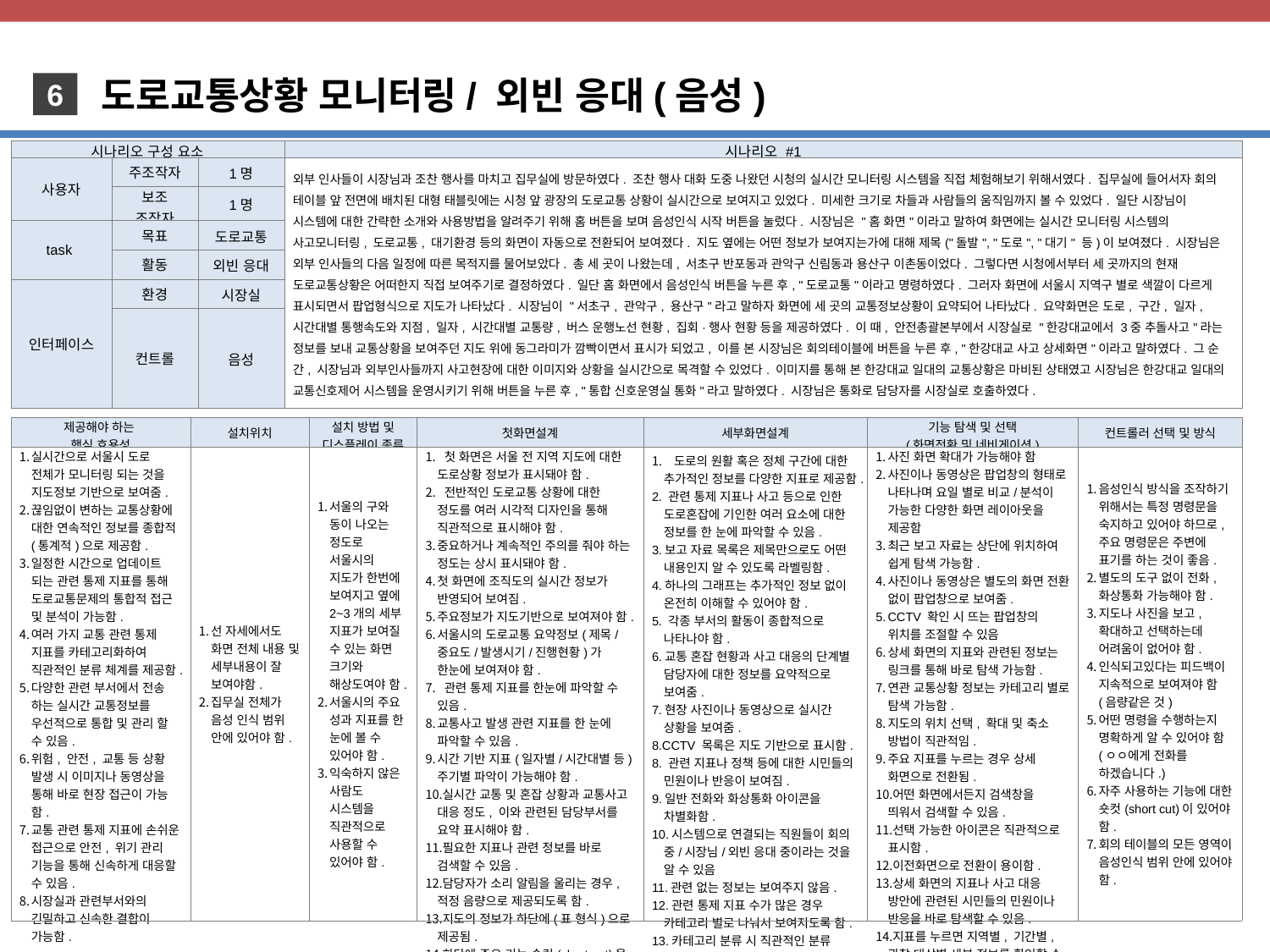

도로교통상황 모니터링/ 외빈 응대(음성)
6
| 시나리오 구성 요소 |  |  | 시나리오 #1 |
| --- | --- | --- | --- |
| 사용자 | 주조작자 | 1명 | 외부 인사들이 시장님과 조찬 행사를 마치고 집무실에 방문하였다. 조찬 행사 대화 도중 나왔던 시청의 실시간 모니터링 시스템을 직접 체험해보기 위해서였다. 집무실에 들어서자 회의 테이블 앞 전면에 배치된 대형 태블릿에는 시청 앞 광장의 도로교통 상황이 실시간으로 보여지고 있었다. 미세한 크기로 차들과 사람들의 움직임까지 볼 수 있었다. 일단 시장님이 시스템에 대한 간략한 소개와 사용방법을 알려주기 위해 홈 버튼을 보며 음성인식 시작 버튼을 눌렀다. 시장님은 "홈 화면"이라고 말하여 화면에는 실시간 모니터링 시스템의 사고모니터링, 도로교통, 대기환경 등의 화면이 자동으로 전환되어 보여졌다. 지도 옆에는 어떤 정보가 보여지는가에 대해 제목("돌발", "도로", "대기" 등)이 보여졌다. 시장님은 외부 인사들의 다음 일정에 따른 목적지를 물어보았다. 총 세 곳이 나왔는데, 서초구 반포동과 관악구 신림동과 용산구 이촌동이었다. 그렇다면 시청에서부터 세 곳까지의 현재 도로교통상황은 어떠한지 직접 보여주기로 결정하였다. 일단 홈 화면에서 음성인식 버튼을 누른 후, "도로교통"이라고 명령하였다. 그러자 화면에 서울시 지역구 별로 색깔이 다르게 표시되면서 팝업형식으로 지도가 나타났다. 시장님이 "서초구, 관악구, 용산구"라고 말하자 화면에 세 곳의 교통정보상황이 요약되어 나타났다. 요약화면은 도로, 구간, 일자, 시간대별 통행속도와 지점, 일자, 시간대별 교통량, 버스 운행노선 현황, 집회·행사 현황 등을 제공하였다. 이 때, 안전총괄본부에서 시장실로 "한강대교에서 3중 추돌사고"라는 정보를 보내 교통상황을 보여주던 지도 위에 동그라미가 깜빡이면서 표시가 되었고, 이를 본 시장님은 회의테이블에 버튼을 누른 후, "한강대교 사고 상세화면"이라고 말하였다. 그 순간, 시장님과 외부인사들까지 사고현장에 대한 이미지와 상황을 실시간으로 목격할 수 있었다. 이미지를 통해 본 한강대교 일대의 교통상황은 마비된 상태였고 시장님은 한강대교 일대의 교통신호제어 시스템을 운영시키기 위해 버튼을 누른 후, "통합 신호운영실 통화"라고 말하였다. 시장님은 통화로 담당자를 시장실로 호출하였다. |
|  | 보조 조작자 | 1명 |  |
| task | 목표 | 도로교통 |  |
|  | 활동 | 외빈 응대 |  |
| 인터페이스 | 환경 | 시장실 |  |
|  | 컨트롤 | 음성 |  |
| 제공해야 하는 핵심 효용성 | 설치위치 | 설치 방법 및 디스플레이 종류 | 첫화면설계 | 세부화면설계 | 기능 탐색 및 선택 (화면전환 및 네비게이션) | 컨트롤러 선택 및 방식 |
| --- | --- | --- | --- | --- | --- | --- |
| 실시간으로 서울시 도로 전체가 모니터링 되는 것을 지도정보 기반으로 보여줌. 끊임없이 변하는 교통상황에 대한 연속적인 정보를 종합적(통계적)으로 제공함. 일정한 시간으로 업데이트 되는 관련 통제 지표를 통해 도로교통문제의 통합적 접근 및 분석이 가능함. 여러 가지 교통 관련 통제 지표를 카테고리화하여 직관적인 분류 체계를 제공함. 다양한 관련 부서에서 전송 하는 실시간 교통정보를 우선적으로 통합 및 관리 할 수 있음. 위험, 안전, 교통 등 상황 발생 시 이미지나 동영상을 통해 바로 현장 접근이 가능함. 교통 관련 통제 지표에 손쉬운 접근으로 안전, 위기 관리 기능을 통해 신속하게 대응할 수 있음. 시장실과 관련부서와의 긴밀하고 신속한 결합이 가능함. | 선 자세에서도 화면 전체 내용 및 세부내용이 잘 보여야함. 집무실 전체가 음성 인식 범위 안에 있어야 함. | 서울의 구와 동이 나오는 정도로 서울시의 지도가 한번에 보여지고 옆에 2~3개의 세부 지표가 보여질 수 있는 화면 크기와 해상도여야 함. 서울시의 주요 성과 지표를 한 눈에 볼 수 있어야 함. 익숙하지 않은 사람도 시스템을 직관적으로 사용할 수 있어야 함. | 첫 화면은 서울 전 지역 지도에 대한 도로상황 정보가 표시돼야 함. 전반적인 도로교통 상황에 대한 정도를 여러 시각적 디자인을 통해 직관적으로 표시해야 함. 중요하거나 계속적인 주의를 줘야 하는 정도는 상시 표시돼야 함. 첫 화면에 조직도의 실시간 정보가 반영되어 보여짐. 주요정보가 지도기반으로 보여져야 함. 서울시의 도로교통 요약정보(제목/중요도/발생시기/진행현황)가 한눈에 보여져야 함. 관련 통제 지표를 한눈에 파악할 수 있음. 교통사고 발생 관련 지표를 한 눈에 파악할 수 있음. 시간 기반 지표(일자별/시간대별 등) 주기별 파악이 가능해야 함. 실시간 교통 및 혼잡 상황과 교통사고 대응 정도, 이와 관련된 담당부서를 요약 표시해야 함. 필요한 지표나 관련 정보를 바로 검색할 수 있음. 담당자가 소리 알림을 울리는 경우, 적정 음량으로 제공되도록 함. 지도의 정보가 하단에(표 형식)으로 제공됨. 하단에 주요 기능 숏컷(short-cut)을 제시함. 여론 정보가 제공되는 경우에는 워드 클라우드 형식으로 요약하여 보여줌. | 도로의 원활 혹은 정체 구간에 대한 추가적인 정보를 다양한 지표로 제공함. 2. 관련 통제 지표나 사고 등으로 인한 도로혼잡에 기인한 여러 요소에 대한 정보를 한 눈에 파악할 수 있음. 3.보고 자료 목록은 제목만으로도 어떤 내용인지 알 수 있도록 라벨링함. 4.하나의 그래프는 추가적인 정보 없이 온전히 이해할 수 있어야 함. 5. 각종 부서의 활동이 종합적으로 나타나야 함. 6.교통 혼잡 현황과 사고 대응의 단계별 담당자에 대한 정보를 요약적으로 보여줌. 7.현장 사진이나 동영상으로 실시간 상황을 보여줌. 8.CCTV 목록은 지도 기반으로 표시함. 8. 관련 지표나 정책 등에 대한 시민들의 민원이나 반응이 보여짐. 9.일반 전화와 화상통화 아이콘을 차별화함. 10.시스템으로 연결되는 직원들이 회의 중/시장님/외빈 응대 중이라는 것을 알 수 있음 11.관련 없는 정보는 보여주지 않음. 12.관련 통제 지표 수가 많은 경우 카테고리 별로 나눠서 보여지도록 함. 13.카테고리 분류 시 직관적인 분류 체계를 사용함. | 사진 화면 확대가 가능해야 함 사진이나 동영상은 팝업창의 형태로 나타나며 요일 별로 비교/분석이 가능한 다양한 화면 레이아웃을 제공함 최근 보고 자료는 상단에 위치하여 쉽게 탐색 가능함. 사진이나 동영상은 별도의 화면 전환 없이 팝업창으로 보여줌. CCTV 확인 시 뜨는 팝업창의 위치를 조절할 수 있음 상세 화면의 지표와 관련된 정보는 링크를 통해 바로 탐색 가능함. 연관 교통상황 정보는 카테고리 별로 탐색 가능함. 지도의 위치 선택, 확대 및 축소 방법이 직관적임. 주요 지표를 누르는 경우 상세 화면으로 전환됨. 어떤 화면에서든지 검색창을 띄워서 검색할 수 있음. 선택 가능한 아이콘은 직관적으로 표시함. 이전화면으로 전환이 용이함. 상세 화면의 지표나 사고 대응 방안에 관련된 시민들의 민원이나 반응을 바로 탐색할 수 있음. 지표를 누르면 지역별, 기간별, 관찰 대상별 세부 정보를 확인할 수 있음. | 음성인식 방식을 조작하기 위해서는 특정 명령문을 숙지하고 있어야 하므로, 주요 명령문은 주변에 표기를 하는 것이 좋음. 별도의 도구 없이 전화, 화상통화 가능해야 함. 지도나 사진을 보고, 확대하고 선택하는데 어려움이 없어야 함. 인식되고있다는 피드백이 지속적으로 보여져야 함(음량같은 것) 어떤 명령을 수행하는지 명확하게 알 수 있어야 함 (ㅇㅇ에게 전화를 하겠습니다.) 자주 사용하는 기능에 대한 숏컷(short cut)이 있어야 함. 회의 테이블의 모든 영역이 음성인식 범위 안에 있어야 함. |